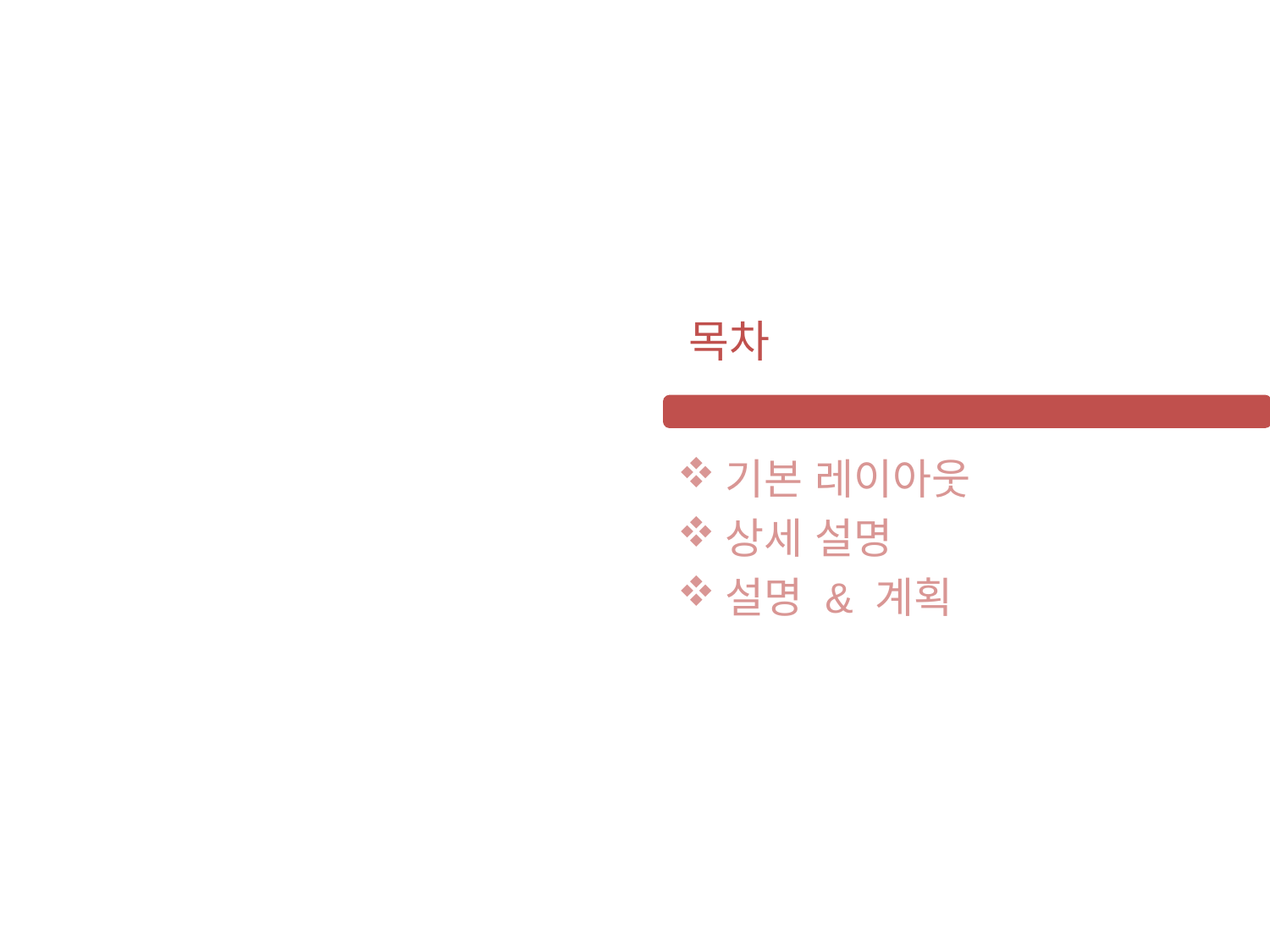

목차

기본 레이아웃
상세 설명
설명 & 계획